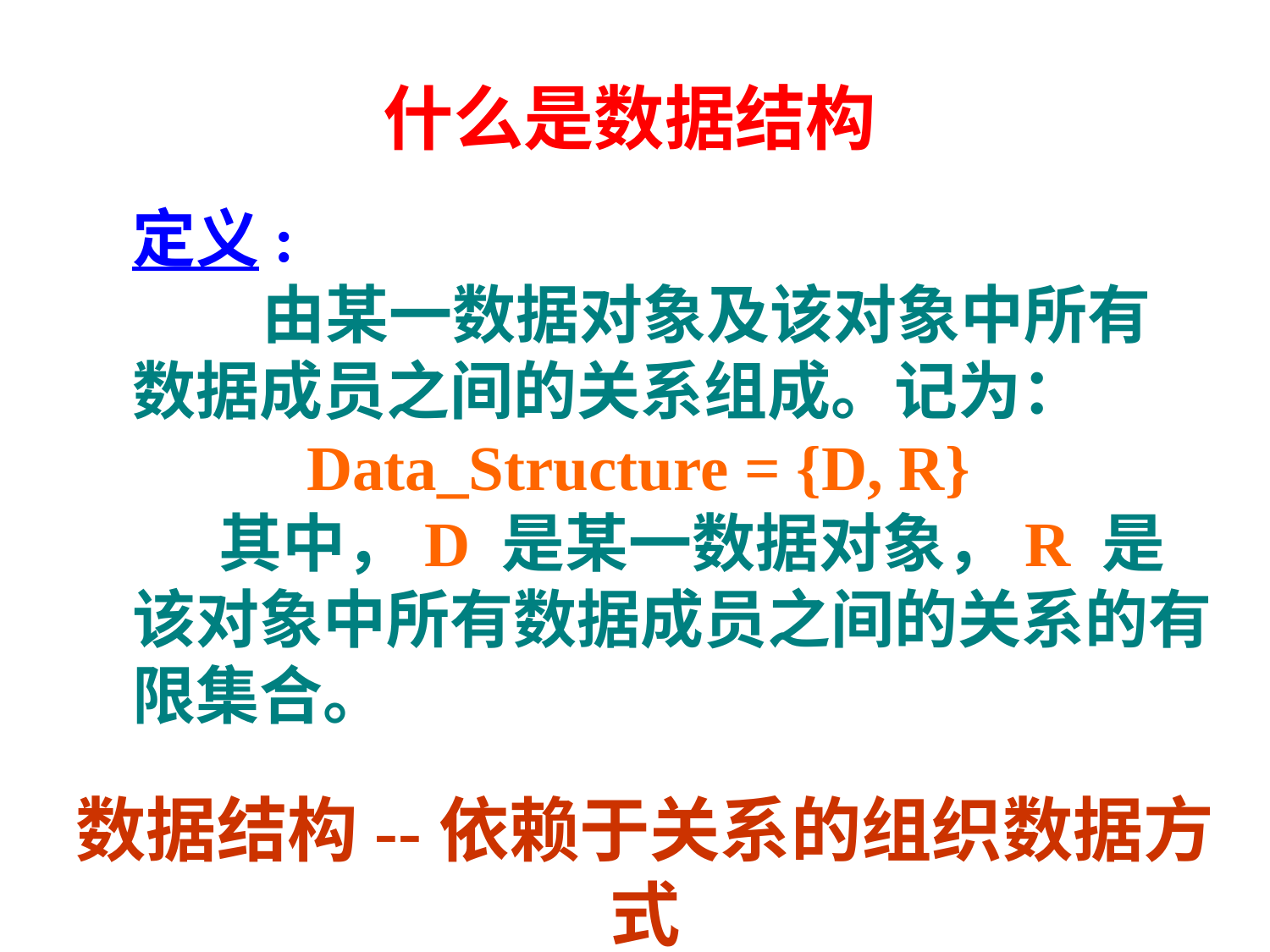

# 什么是数据结构
定义:
        由某一数据对象及该对象中所有数据成员之间的关系组成。记为：
           Data_Structure = {D, R}
     其中，D 是某一数据对象，R 是该对象中所有数据成员之间的关系的有限集合。
数据结构--依赖于关系的组织数据方式